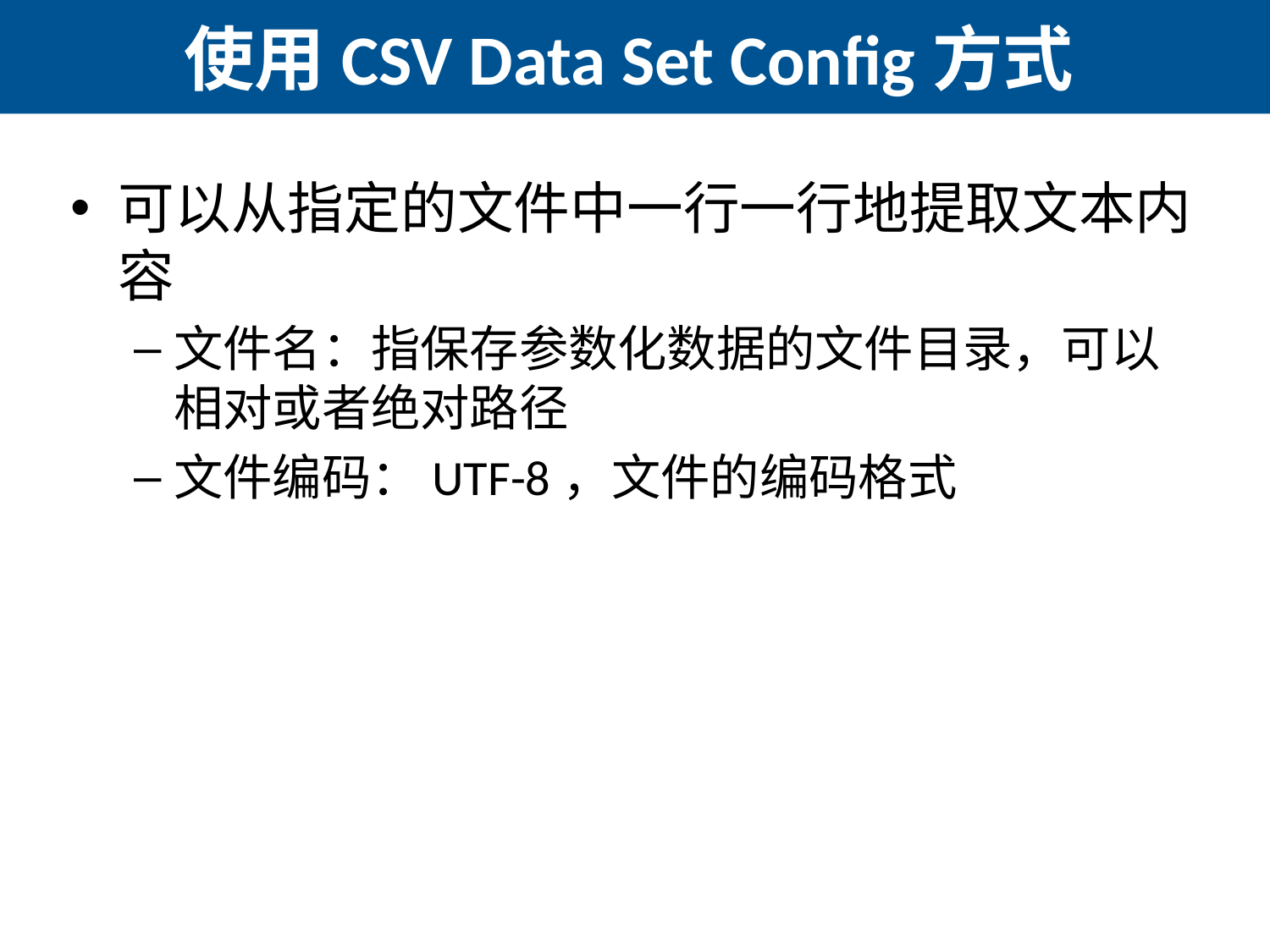

# 使用CSV Data Set Config方式
可以从指定的文件中一行一行地提取文本内容
文件名：指保存参数化数据的文件目录，可以相对或者绝对路径
文件编码：UTF-8，文件的编码格式